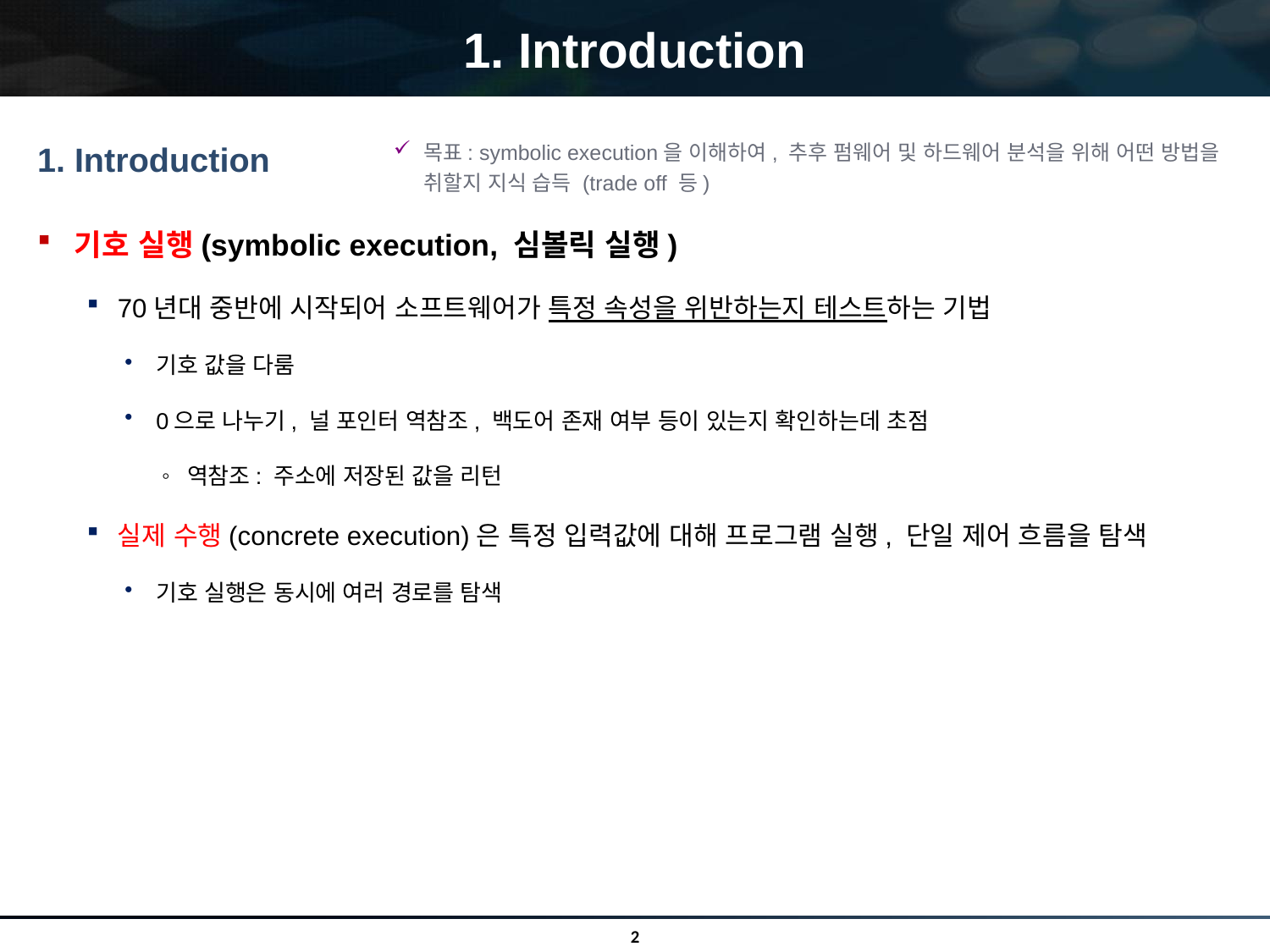

# 1. Introduction
1. Introduction
목표: symbolic execution을 이해하여, 추후 펌웨어 및 하드웨어 분석을 위해 어떤 방법을 취할지 지식 습득 (trade off 등)
기호 실행(symbolic execution, 심볼릭 실행)
70년대 중반에 시작되어 소프트웨어가 특정 속성을 위반하는지 테스트하는 기법
기호 값을 다룸
0으로 나누기, 널 포인터 역참조, 백도어 존재 여부 등이 있는지 확인하는데 초점
역참조: 주소에 저장된 값을 리턴
실제 수행(concrete execution)은 특정 입력값에 대해 프로그램 실행, 단일 제어 흐름을 탐색
기호 실행은 동시에 여러 경로를 탐색